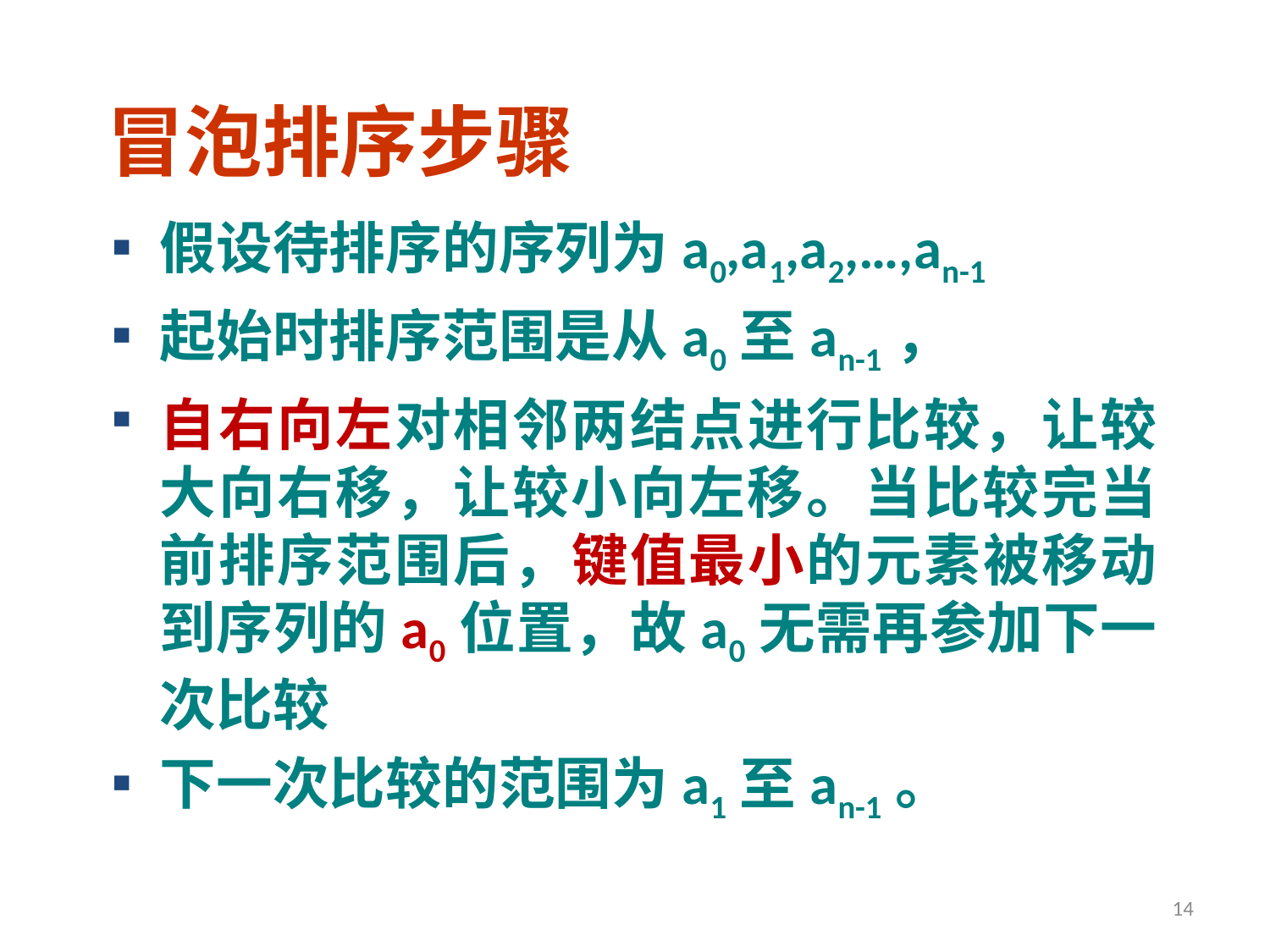

冒泡排序步骤
假设待排序的序列为a0,a1,a2,…,an-1
起始时排序范围是从a0至an-1，
自右向左对相邻两结点进行比较，让较大向右移，让较小向左移。当比较完当前排序范围后，键值最小的元素被移动到序列的a0位置，故a0无需再参加下一次比较
下一次比较的范围为a1至an-1。
14